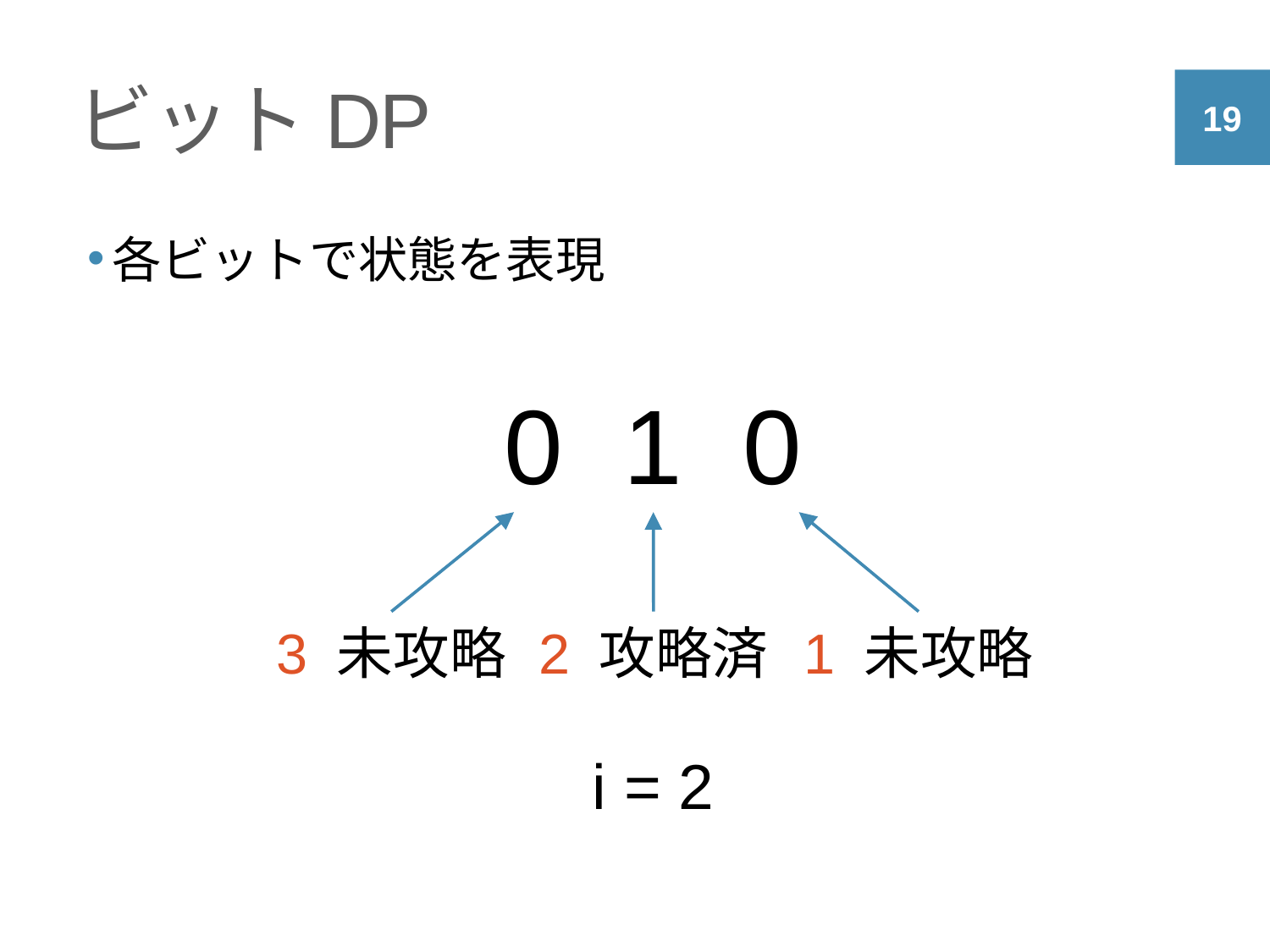

# ビットDP
各ビットで状態を表現
0
0
1
2 攻略済
1 未攻略
3 未攻略
i = 2